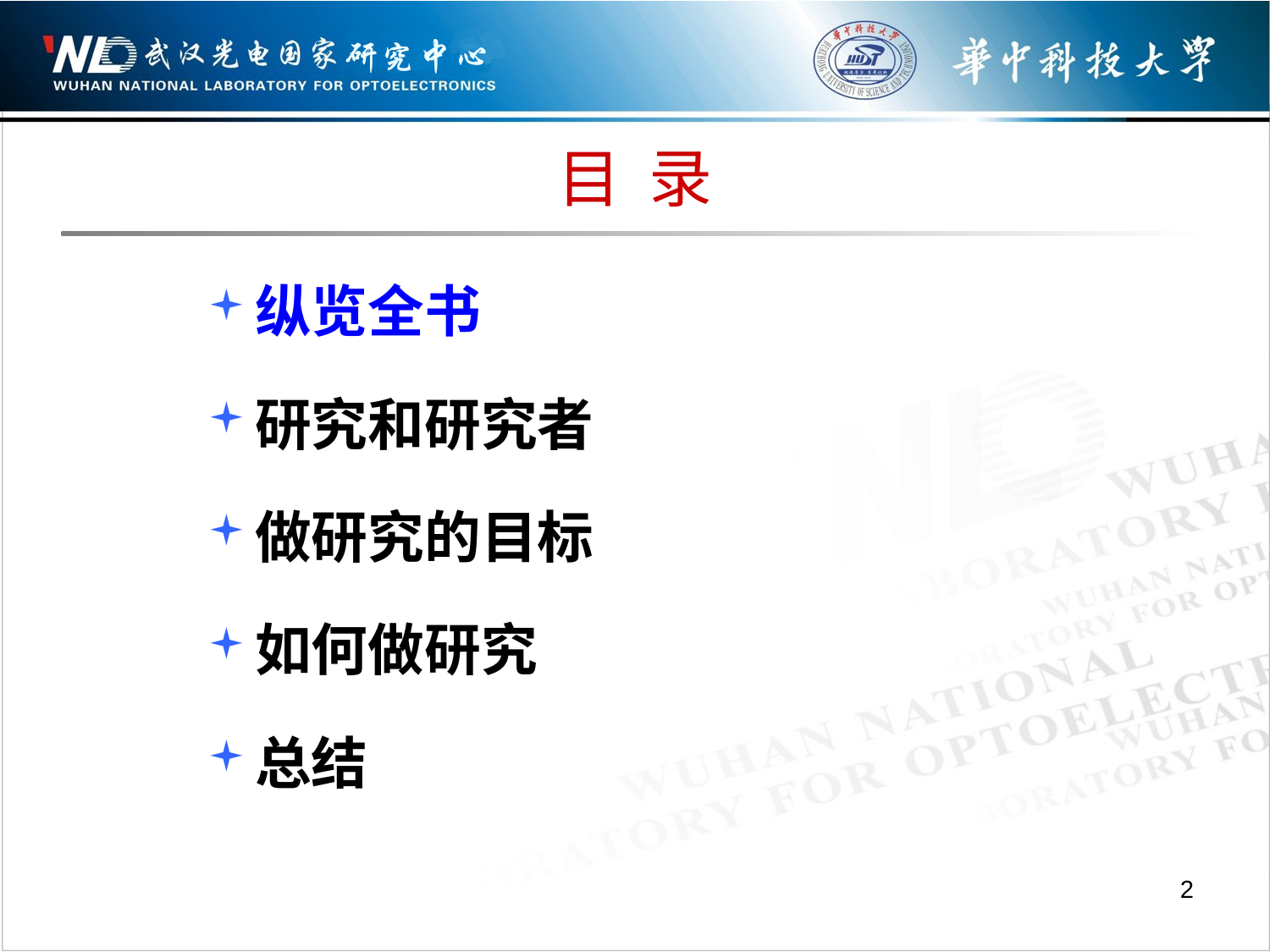

# 目  录
纵览全书
研究和研究者
做研究的目标
如何做研究
总结

2